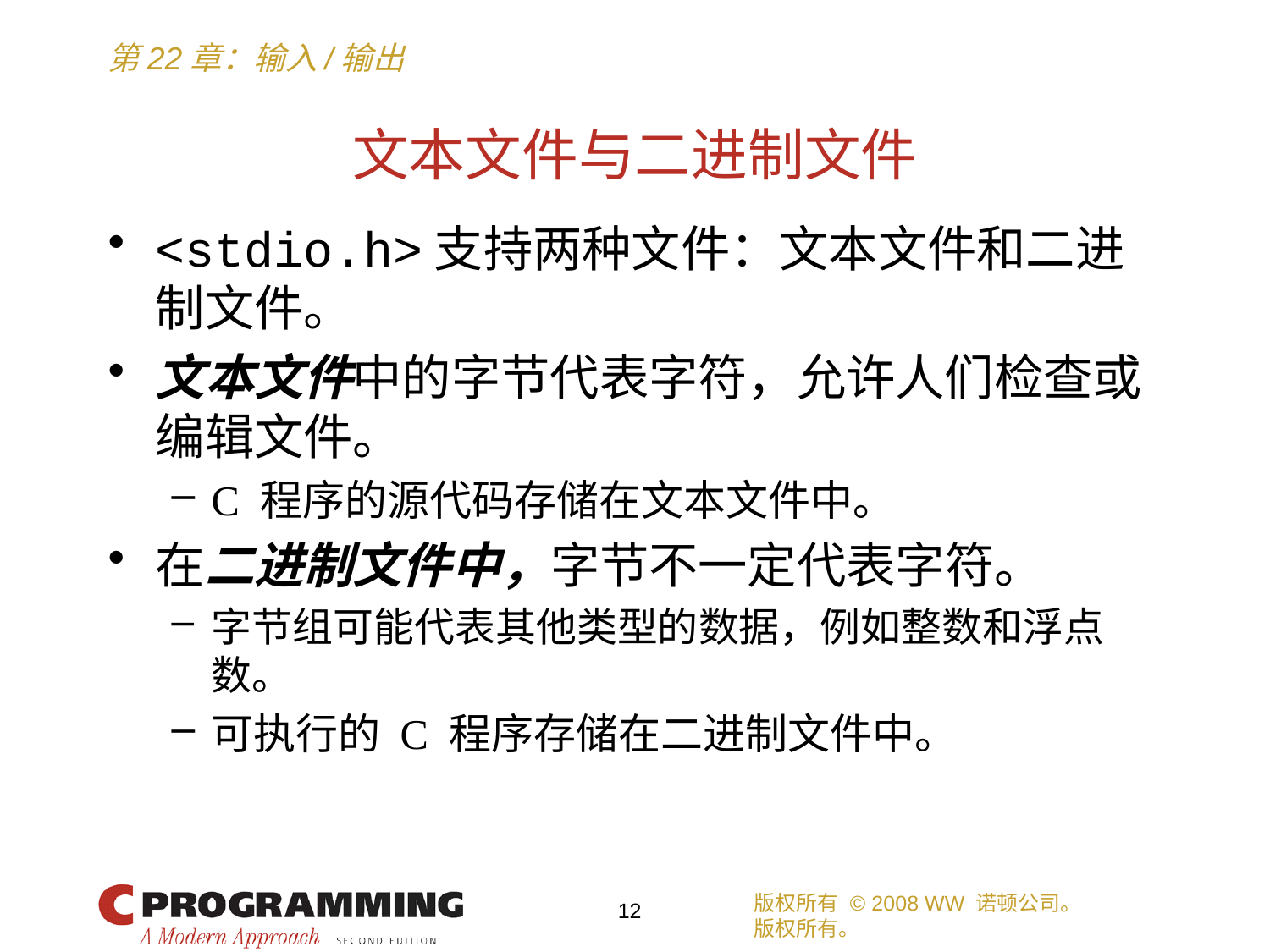

# 文本文件与二进制文件
<stdio.h>支持两种文件：文本文件和二进制文件。
文本文件中的字节代表字符，允许人们检查或编辑文件。
C 程序的源代码存储在文本文件中。
在二进制文件中，字节不一定代表字符。
字节组可能代表其他类型的数据，例如整数和浮点数。
可执行的 C 程序存储在二进制文件中。
版权所有 © 2008 WW 诺顿公司。
版权所有。
12